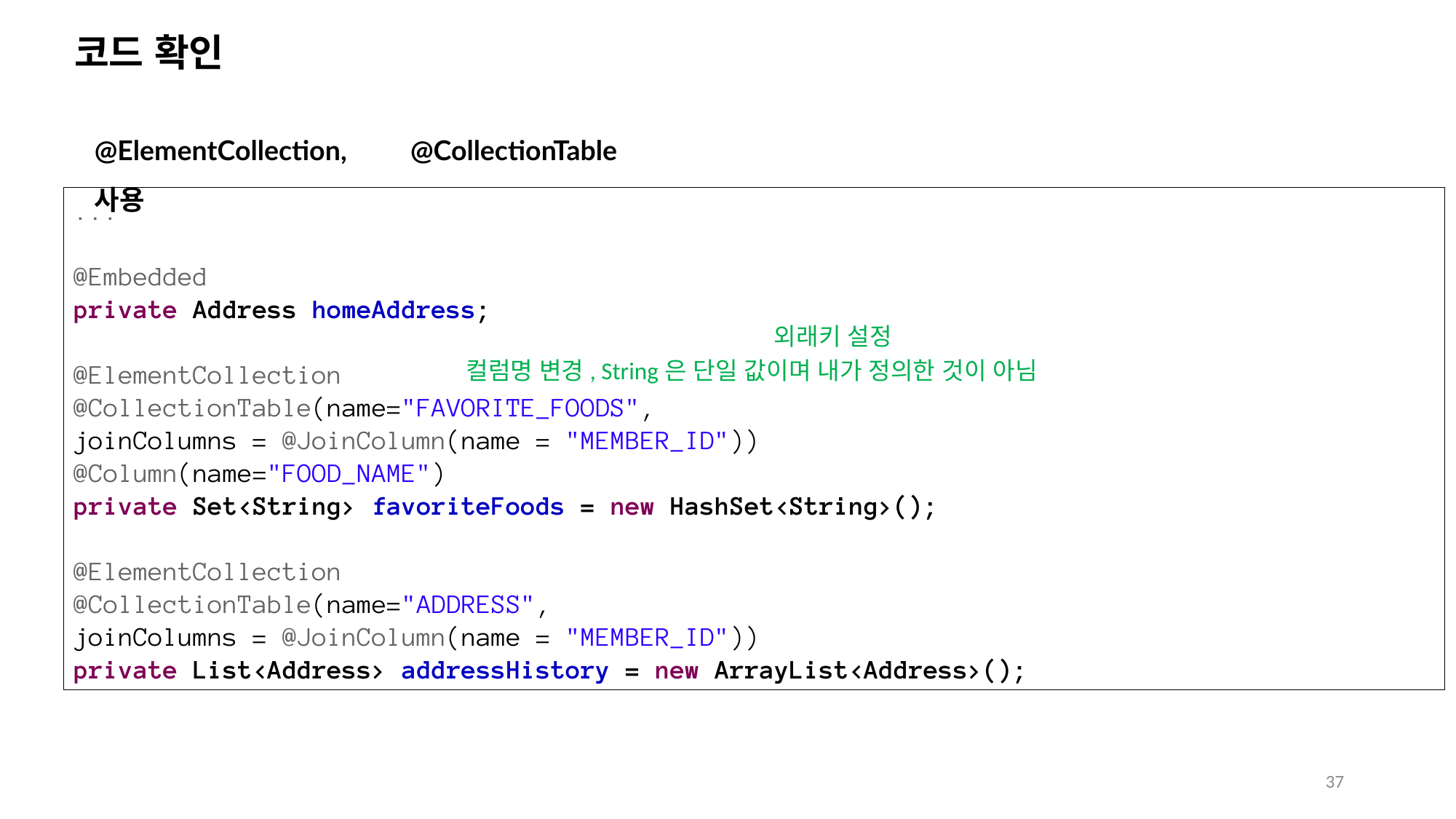

# 코드 확인
@ElementCollection, @CollectionTable 사용
...

@Embedded
private Address homeAddress;

@ElementCollection
@CollectionTable(name="FAVORITE_FOODS",
joinColumns = @JoinColumn(name = "MEMBER_ID"))
@Column(name="FOOD_NAME")
private Set<String> favoriteFoods = new HashSet<String>();

@ElementCollection
@CollectionTable(name="ADDRESS",
joinColumns = @JoinColumn(name = "MEMBER_ID"))
private List<Address> addressHistory = new ArrayList<Address>();
외래키 설정
컬럼명 변경, String은 단일 값이며 내가 정의한 것이 아님
37